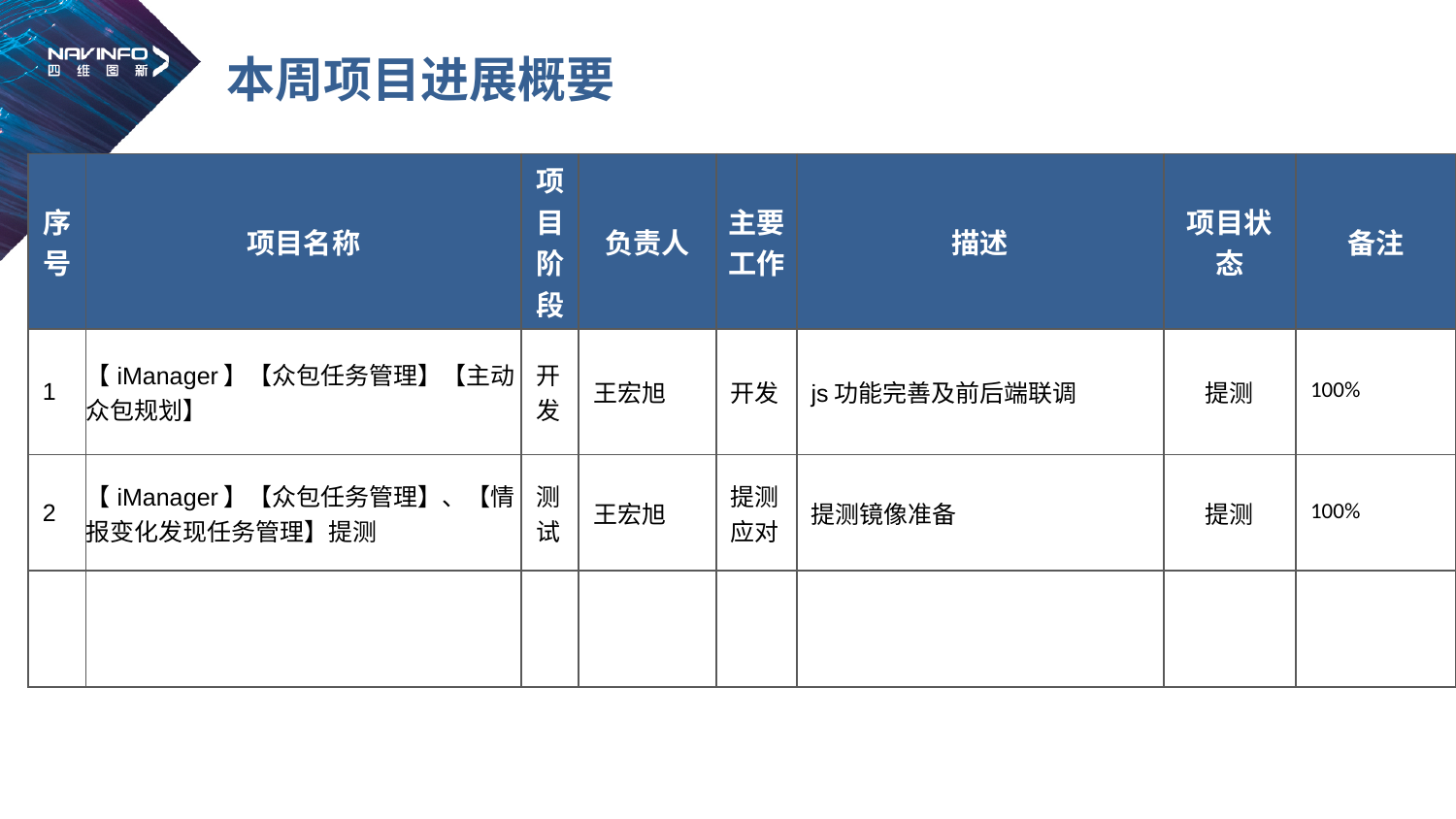

# 本周项目进展概要
| 序号 | 项目名称 | 项目阶段 | 负责人 | 主要工作 | 描述 | 项目状态 | 备注 |
| --- | --- | --- | --- | --- | --- | --- | --- |
| 1 | 【iManager】【众包任务管理】【主动众包规划】 | 开发 | 王宏旭 | 开发 | js功能完善及前后端联调 | 提测 | 100% |
| 2 | 【iManager】【众包任务管理】、【情报变化发现任务管理】提测 | 测试 | 王宏旭 | 提测应对 | 提测镜像准备 | 提测 | 100% |
|  |  |  |  |  |  |  |  |